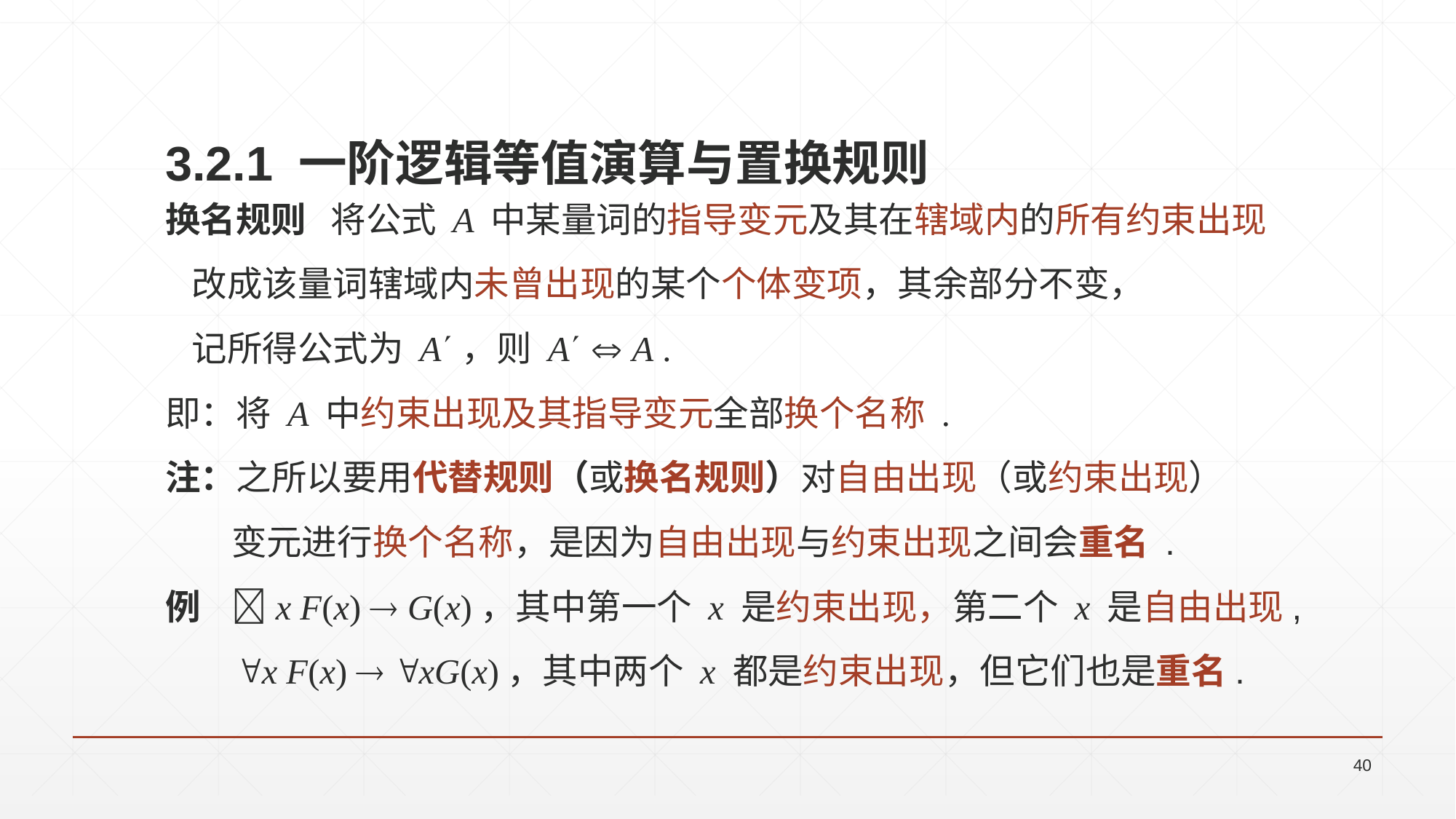

3.2.1 一阶逻辑等值演算与置换规则
换名规则   将公式 A 中某量词的指导变元及其在辖域内的所有约束出现
		改成该量词辖域内未曾出现的某个个体变项，其余部分不变，
		记所得公式为 A′，则 A′ ⇔ A .
即：将 A 中约束出现及其指导变元全部换个名称 .
注：之所以要用代替规则（或换名规则）对自由出现（或约束出现）
	    变元进行换个名称，是因为自由出现与约束出现之间会重名 .
例    ∀x F(x) → G(x)，其中第一个 x 是约束出现，第二个 x 是自由出现,
	     ∀x F(x) → ∀xG(x)，其中两个 x 都是约束出现，但它们也是重名.
40